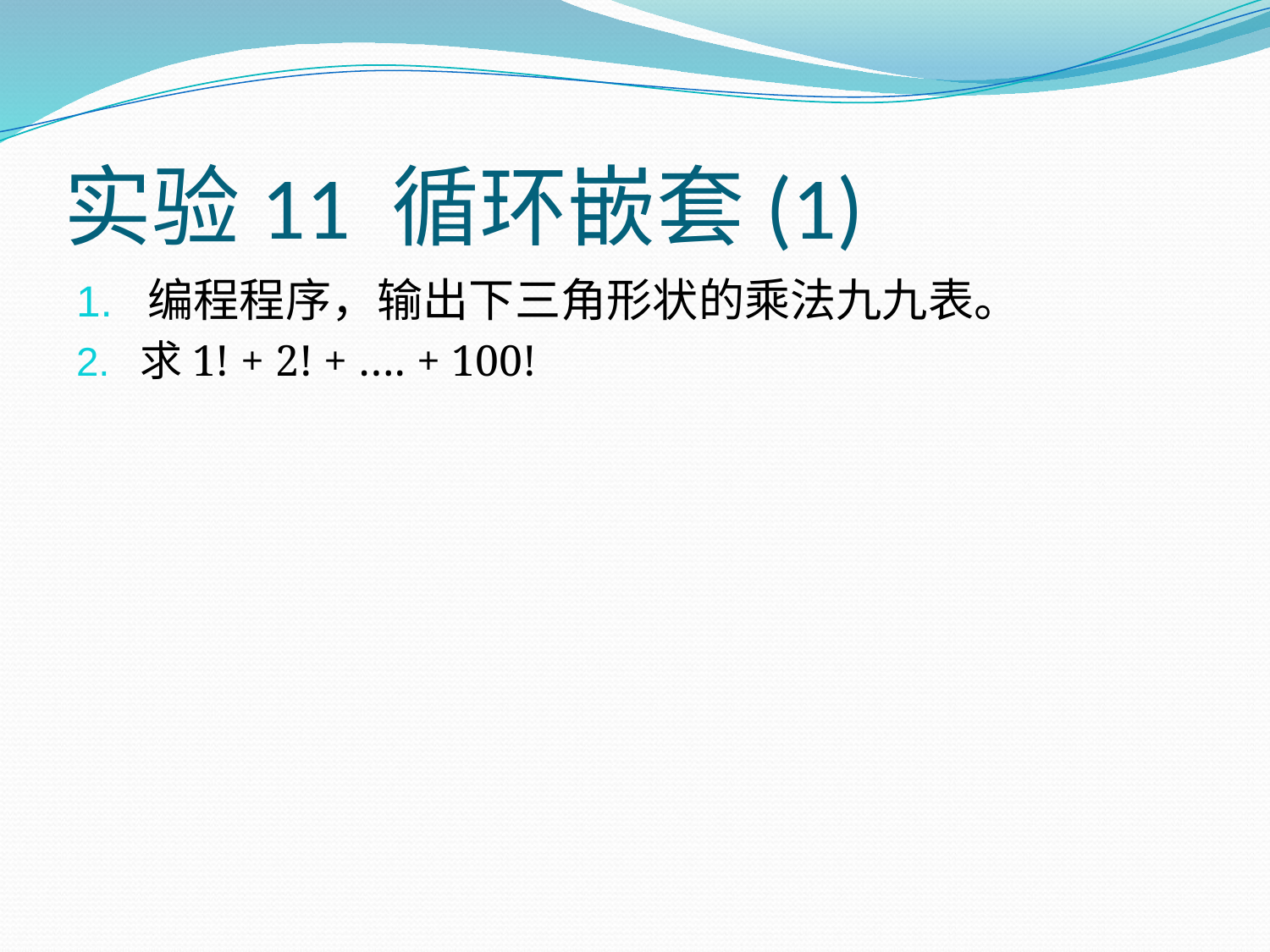

# 实验11 循环嵌套(1)
编程程序，输出下三角形状的乘法九九表。
求1! + 2! + …. + 100!